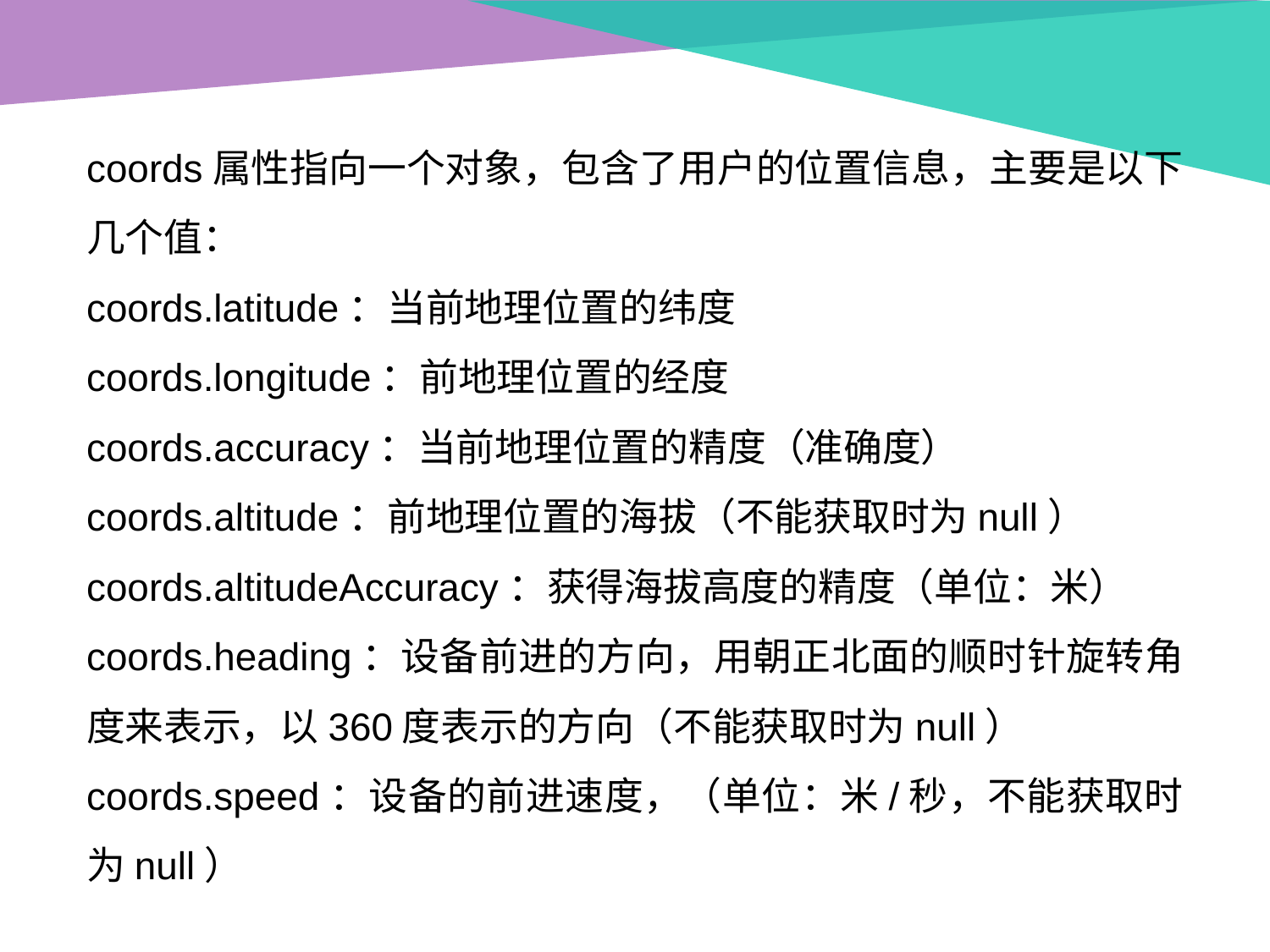

coords属性指向一个对象，包含了用户的位置信息，主要是以下几个值：
coords.latitude：当前地理位置的纬度
coords.longitude：前地理位置的经度
coords.accuracy：当前地理位置的精度（准确度）
coords.altitude：前地理位置的海拔（不能获取时为null）
coords.altitudeAccuracy：获得海拔高度的精度（单位：米）
coords.heading：设备前进的方向，用朝正北面的顺时针旋转角度来表示，以360度表示的方向（不能获取时为null）
coords.speed：设备的前进速度，（单位：米/秒，不能获取时为null）